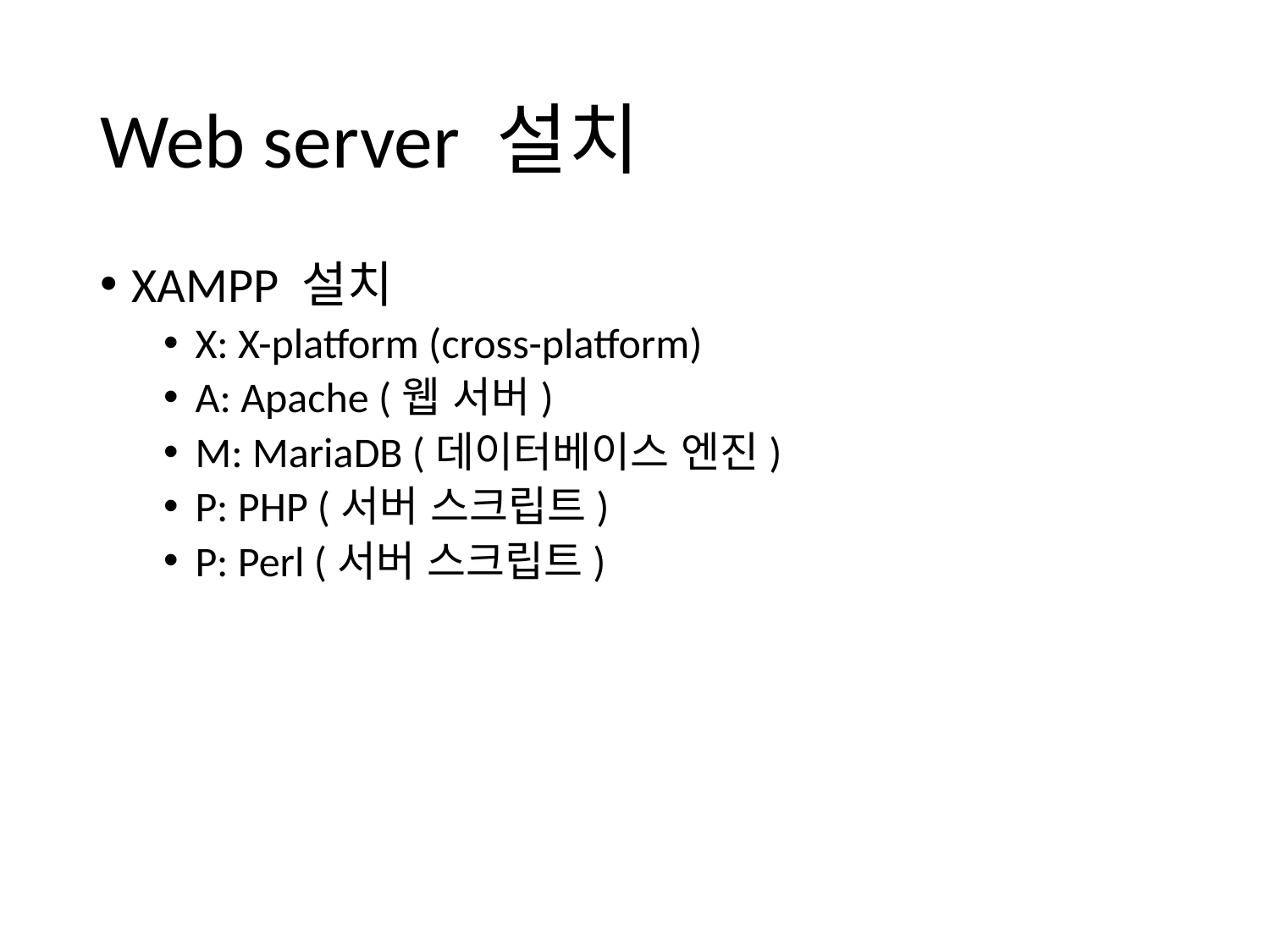

# Web server 설치
XAMPP 설치
X: X-platform (cross-platform)
A: Apache (웹 서버)
M: MariaDB (데이터베이스 엔진)
P: PHP (서버 스크립트)
P: Perl (서버 스크립트)